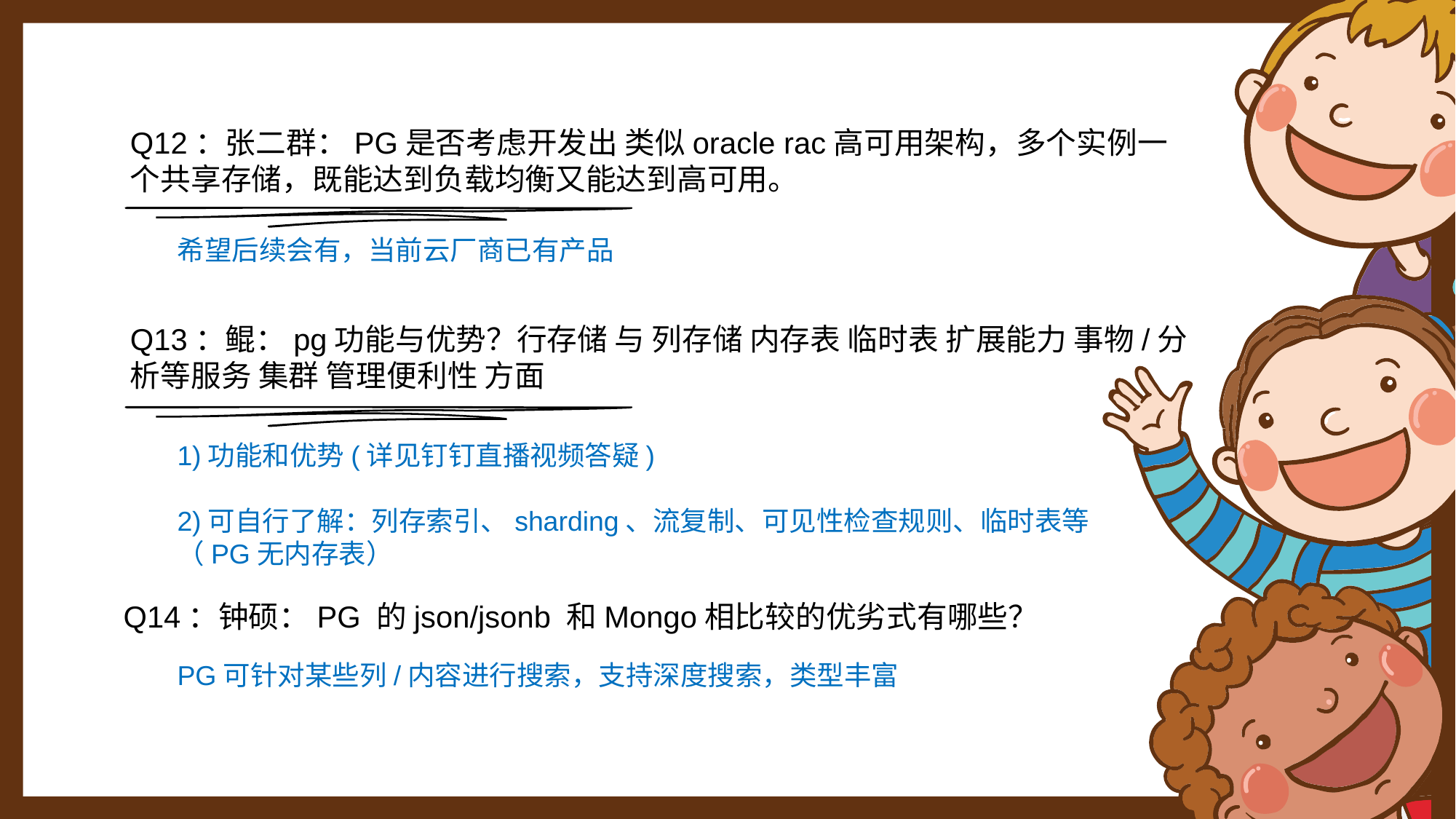

Q12：张二群：PG是否考虑开发出 类似oracle rac高可用架构，多个实例一个共享存储，既能达到负载均衡又能达到高可用。

希望后续会有，当前云厂商已有产品
Q13：鲲：pg功能与优势？行存储 与 列存储 内存表 临时表 扩展能力 事物/分析等服务 集群 管理便利性 方面

1)功能和优势(详见钉钉直播视频答疑)

2)可自行了解：列存索引、sharding、流复制、可见性检查规则、临时表等
（PG无内存表）
Q14：钟硕：PG 的json/jsonb 和Mongo相比较的优劣式有哪些？
PG可针对某些列/内容进行搜索，支持深度搜索，类型丰富